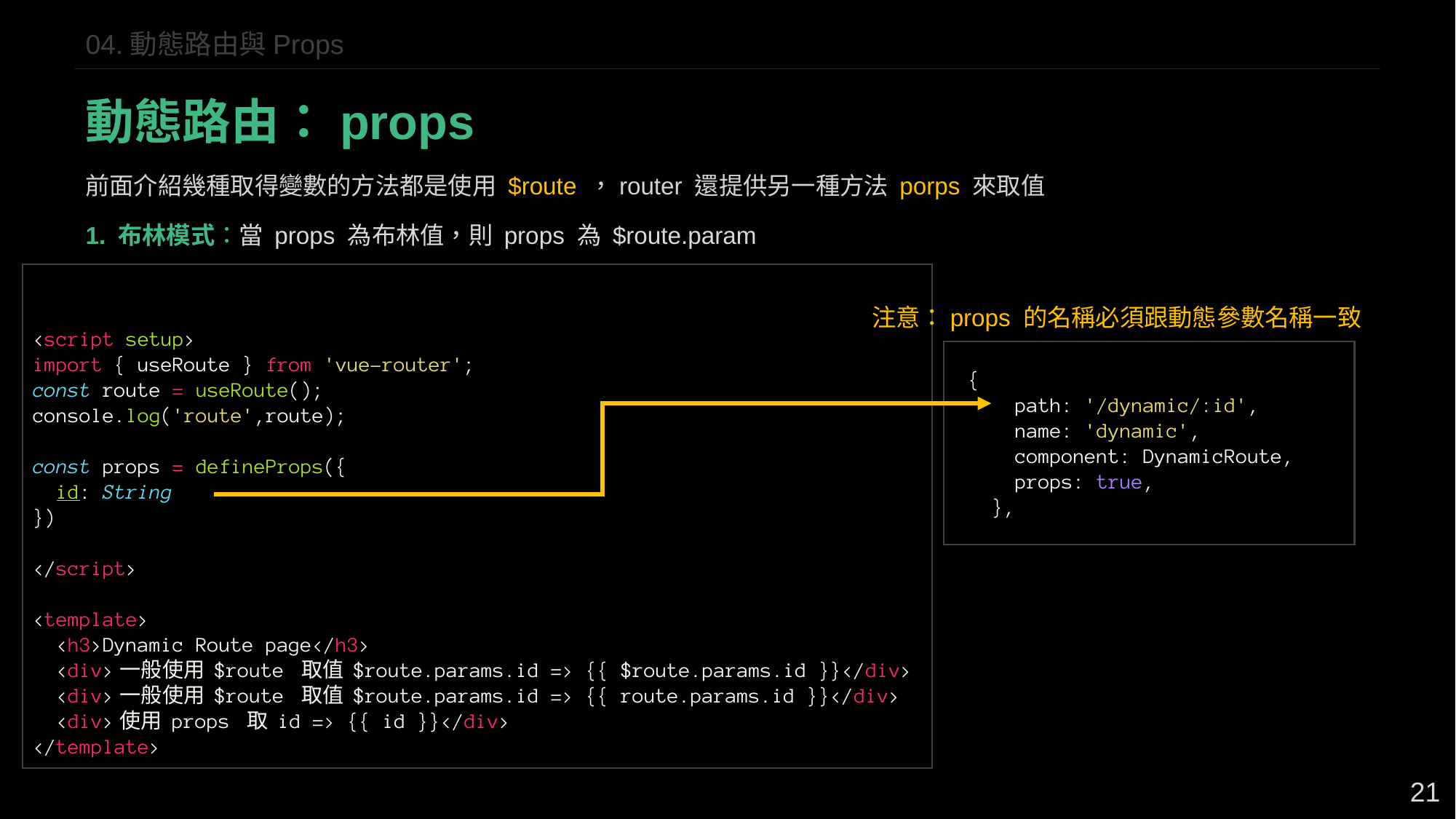

04.動態路由與Props
動態路由：props
前面介紹幾種取得變數的方法都是使用 $route ，router 還提供另一種方法 porps 來取值
1. 布林模式：當 props 為布林值，則 props 為 $route.param

注意：props 的名稱必須跟動態參數名稱一致
<script setup>
import { useRoute } from 'vue-router';
const route = useRoute();
console.log('route',route);
const props = defineProps({
  id: String
})
</script>
<template>
  <h3>Dynamic Route page</h3>
  <div>一般使用 $route 取值 $route.params.id => {{ $route.params.id }}</div>
  <div>一般使用 $route 取值 $route.params.id => {{ route.params.id }}</div>
  <div>使用 props 取 id => {{ id }}</div>
</template>

{
    path: '/dynamic/:id',
    name: 'dynamic',
    component: DynamicRoute,
    props: true,
  },